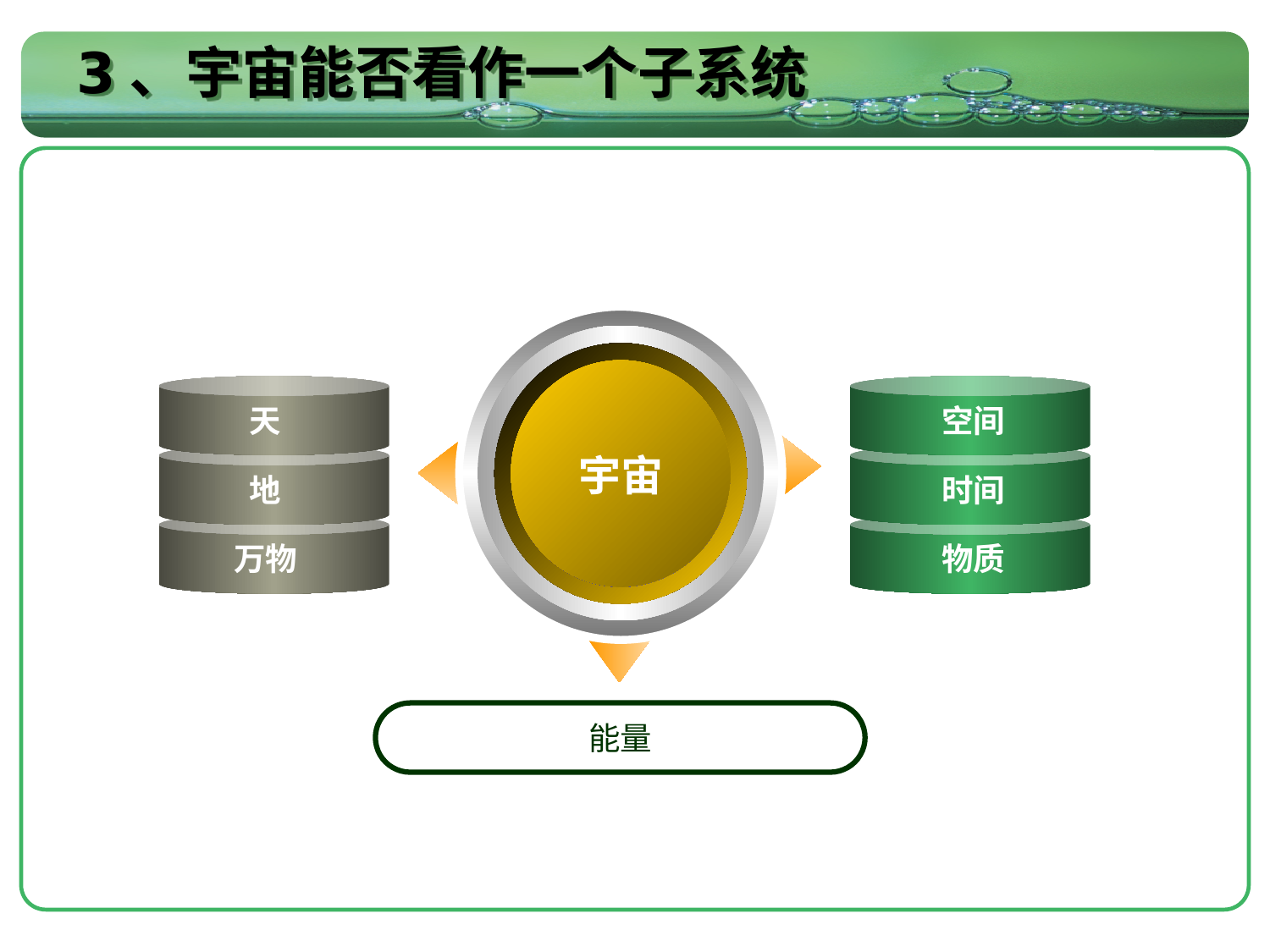

# 3、宇宙能否看作一个子系统

天
空间
宇宙

地
时间

万物
物质
能量